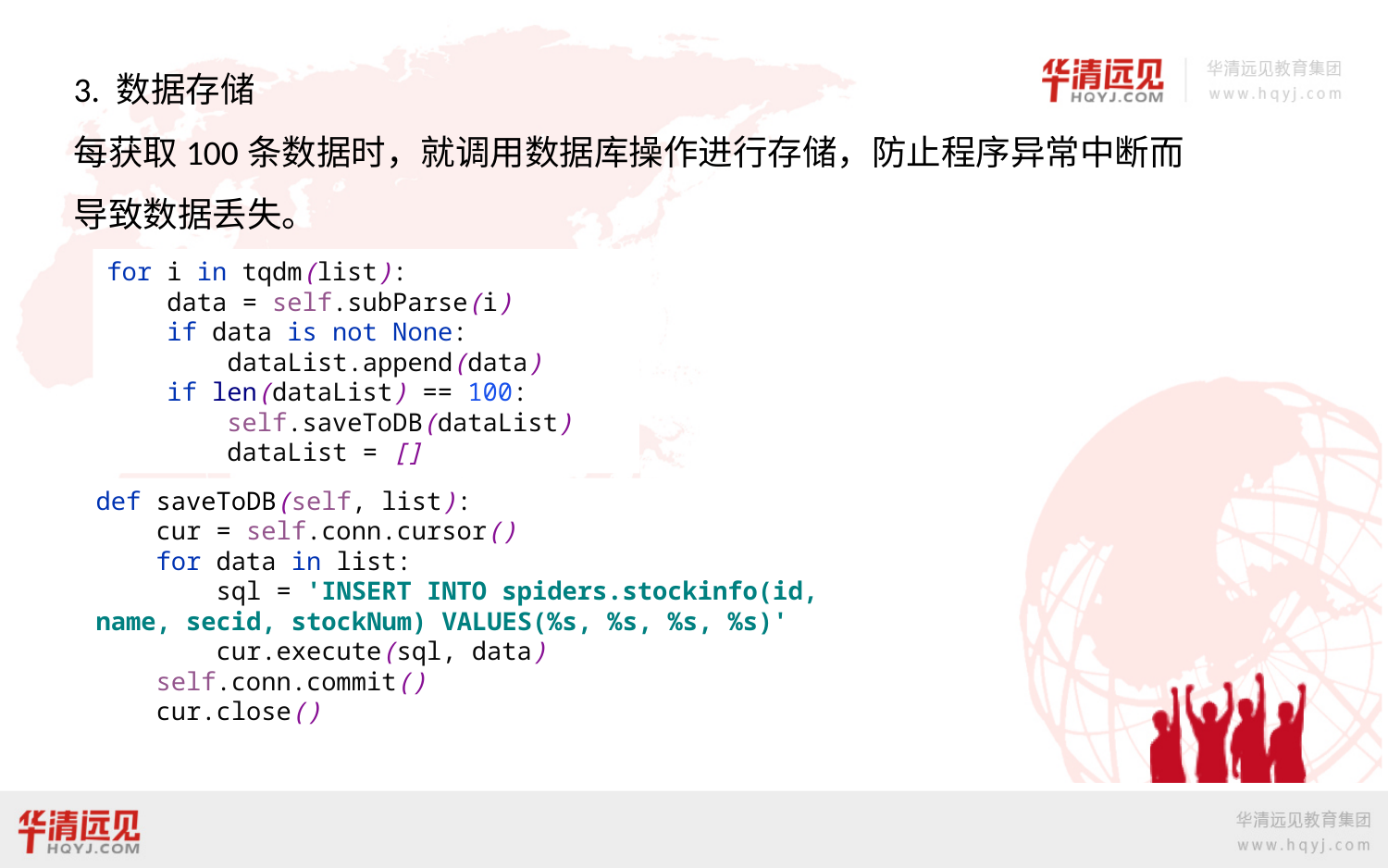

3. 数据存储
每获取100条数据时，就调用数据库操作进行存储，防止程序异常中断而导致数据丢失。

for i in tqdm(list):
    data = self.subParse(i)
    if data is not None:
        dataList.append(data)
    if len(dataList) == 100:
        self.saveToDB(dataList)
        dataList = []
def saveToDB(self, list):
    cur = self.conn.cursor()
    for data in list:
        sql = 'INSERT INTO spiders.stockinfo(id, name, secid, stockNum) VALUES(%s, %s, %s, %s)'
        cur.execute(sql, data)
    self.conn.commit()
    cur.close()